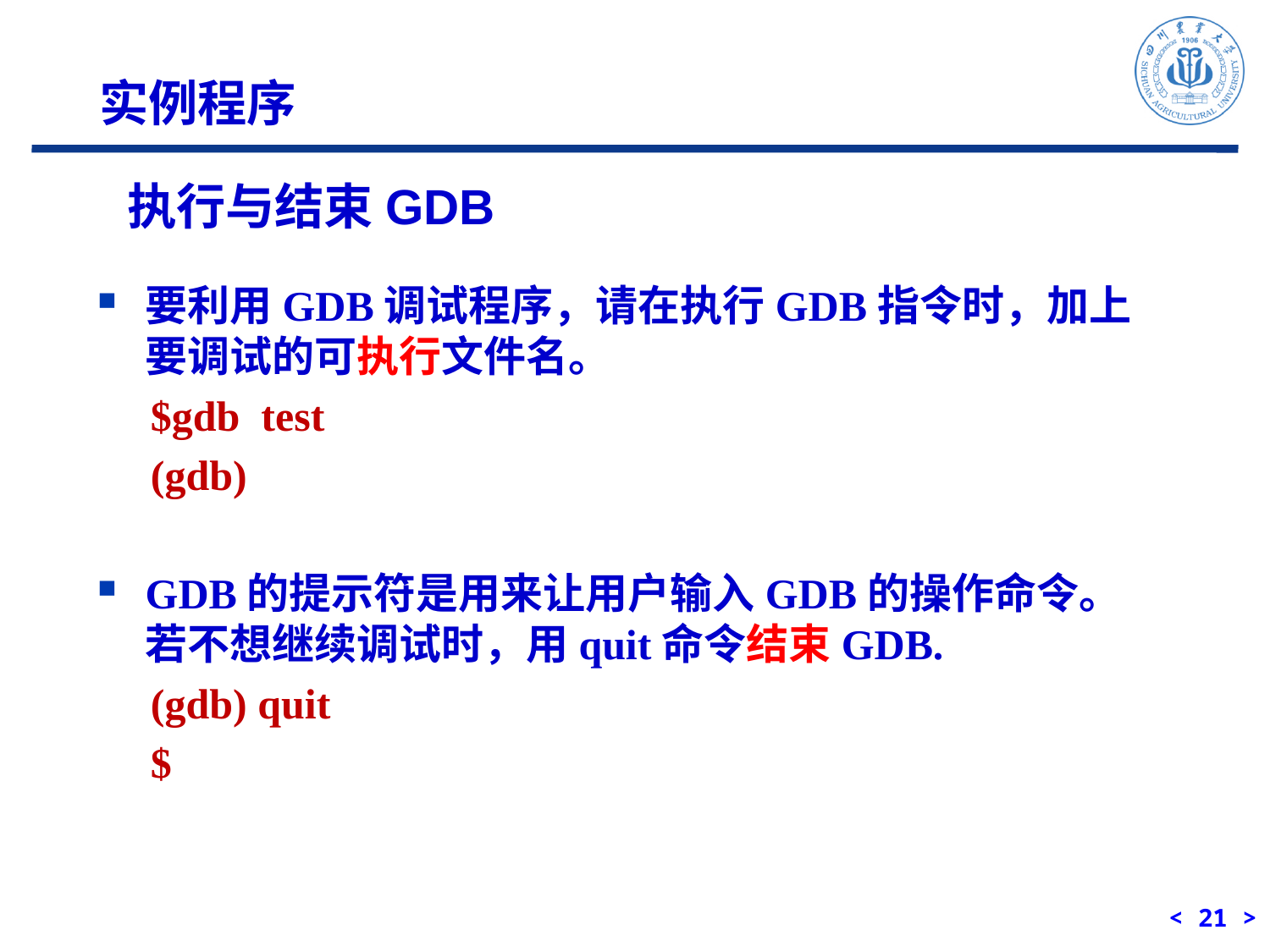

实例程序
执行与结束GDB

要利用GDB调试程序，请在执行GDB指令时，加上要调试的可执行文件名。
     $gdb  test
     (gdb)

GDB的提示符是用来让用户输入GDB的操作命令。若不想继续调试时，用quit命令结束GDB.
     (gdb) quit
     $